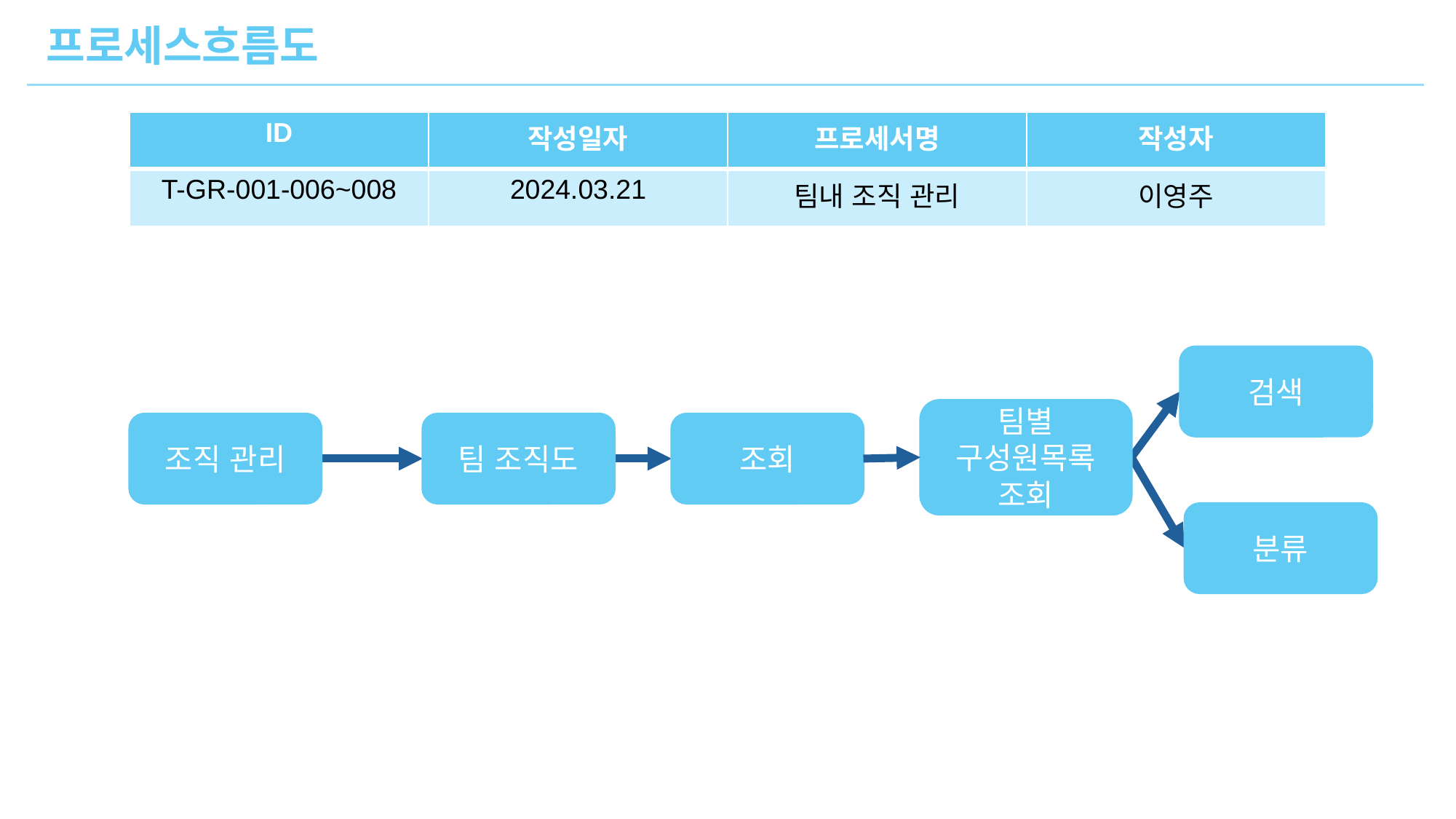

프로세스흐름도
| ID | 작성일자 | 프로세서명 | 작성자 |
| --- | --- | --- | --- |
| T-GR-001-006~008 | 2024.03.21 | 팀내 조직 관리 | 이영주 |
검색
팀별 구성원목록 조회
조직 관리
조회
팀 조직도
분류